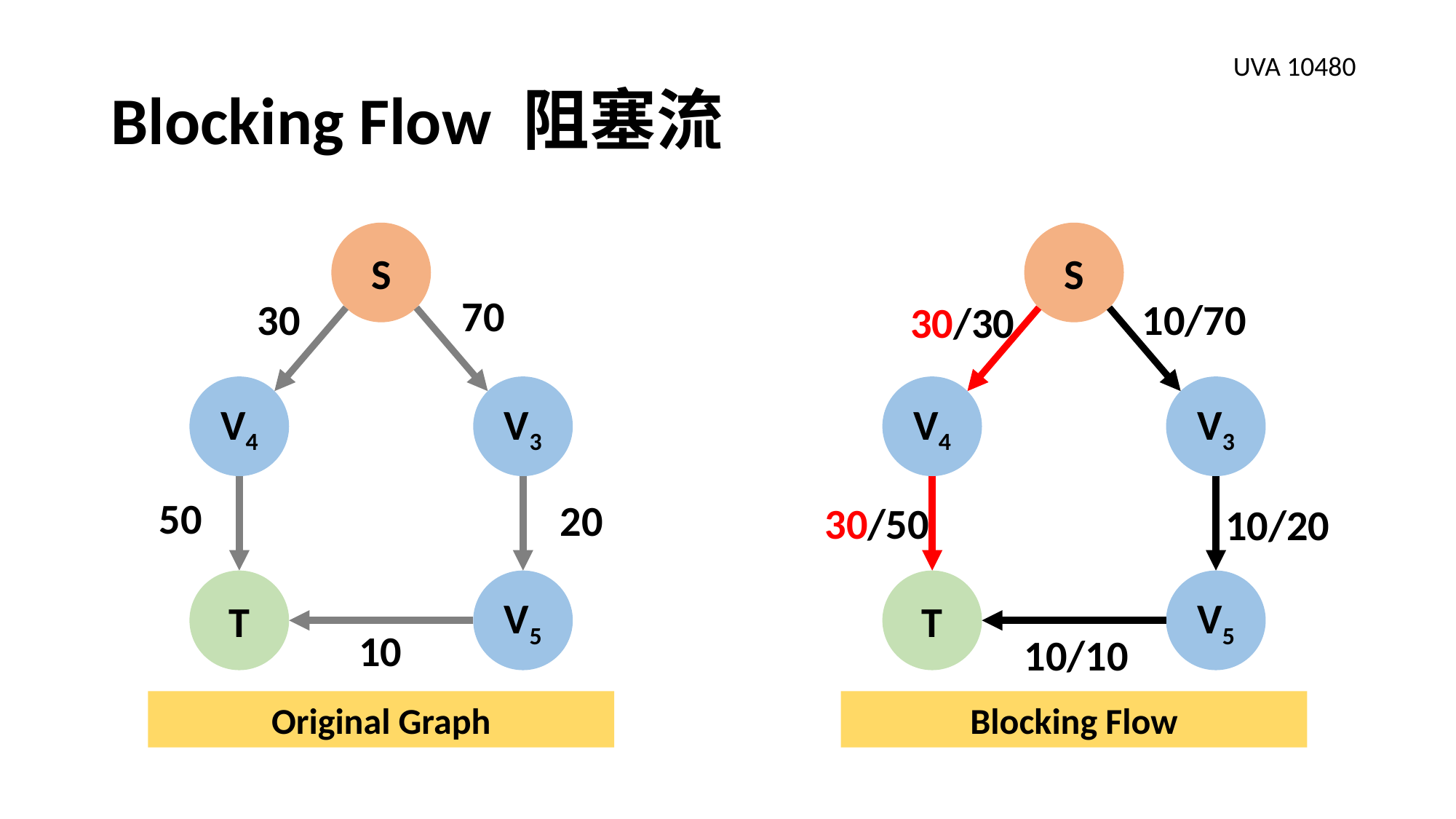

# Blocking Flow 阻塞流
UVA 10480
S
S
70
30
10/70
30/30
V4
V3
V4
V3
50
20
30/50
10/20
V5
V5
T
T
10
10/10
Original Graph
Blocking Flow